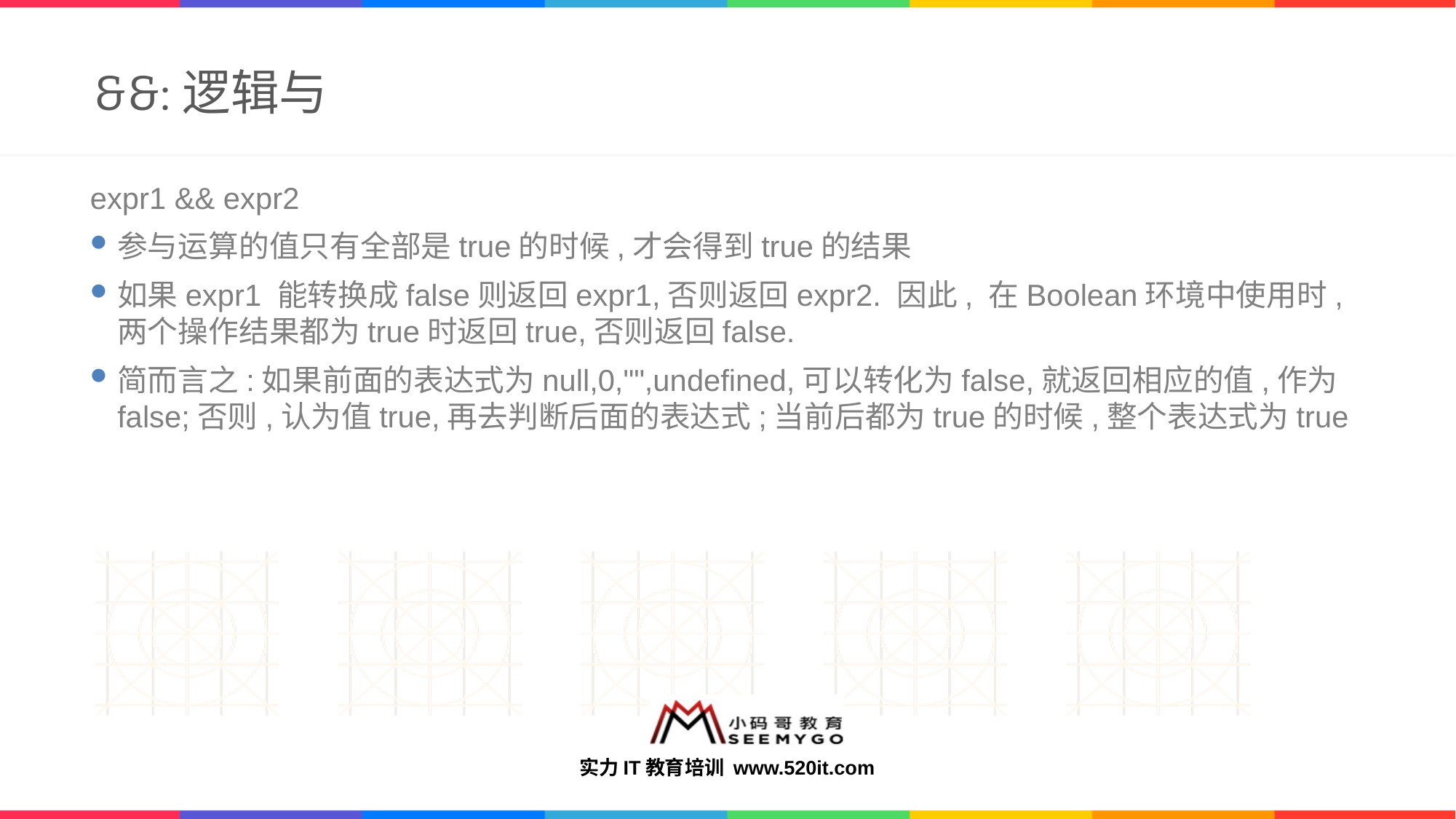

# &&:逻辑与
expr1 && expr2
参与运算的值只有全部是true的时候,才会得到true的结果
如果expr1 能转换成false则返回expr1,否则返回expr2. 因此, 在Boolean环境中使用时, 两个操作结果都为true时返回true,否则返回false.
简而言之:如果前面的表达式为null,0,"",undefined,可以转化为false,就返回相应的值,作为false;否则,认为值true,再去判断后面的表达式;当前后都为true的时候,整个表达式为true